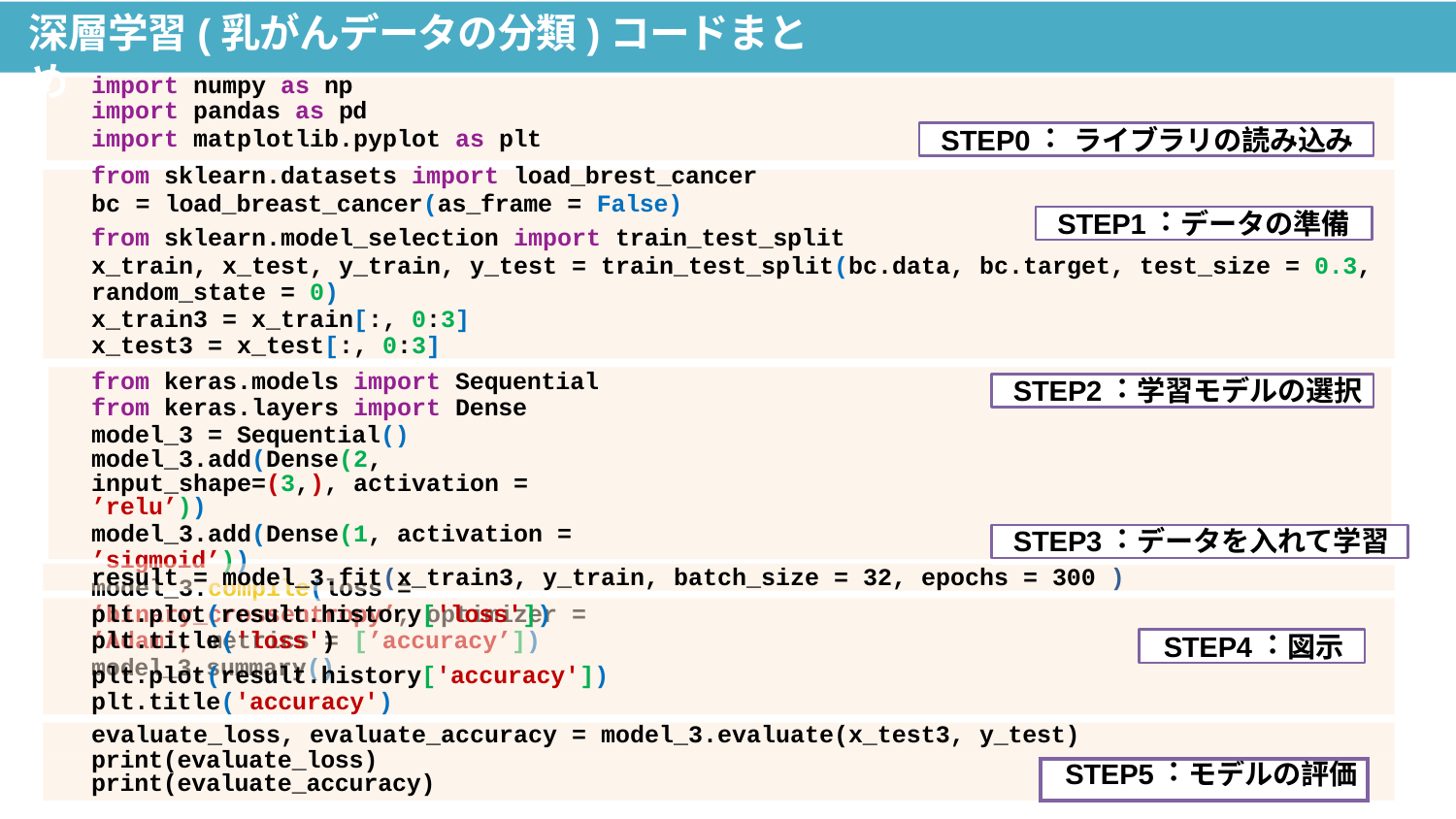

# 深層学習(乳がんデータの分類)コードまとめ
import numpy as np
import pandas as pd
import matplotlib.pyplot as plt

STEP0︓ ライブラリの読み込み
from sklearn.datasets import load_brest_cancer
bc = load_breast_cancer(as_frame = False)
from sklearn.model_selection import train_test_split
x_train, x_test, y_train, y_test = train_test_split(bc.data, bc.target, test_size = 0.3, random_state = 0)
x_train3 = x_train[:, 0:3] x_test3 = x_test[:, 0:3]
STEP1︓データの準備
from keras.models import Sequential from keras.layers import Dense model_3 = Sequential()
model_3.add(Dense(2, input_shape=(3,), activation = ’relu’))
model_3.add(Dense(1, activation = ’sigmoid’))
model_3.compile(loss = ’binary_crossentropy’, optimizer = ’Adam’, metrics = [’accuracy’]) model_3.summary()

STEP2︓学習モデルの選択

STEP3︓データを⼊れて学習
result = model_3.fit(x_train3, y_train, batch_size = 32, epochs = 300 )
plt.plot(result.history['loss']) plt.title('loss')
plt.plot(result.history['accuracy']) plt.title('accuracy')
STEP4︓図⽰
| evaluate\_loss, evaluate\_accuracy = model\_3.evaluate(x\_test3, y\_test) |  |  |
| --- | --- | --- |
| print(evaluate\_loss) print(evaluate\_accuracy) | STEP5︓モデルの評価 |  |